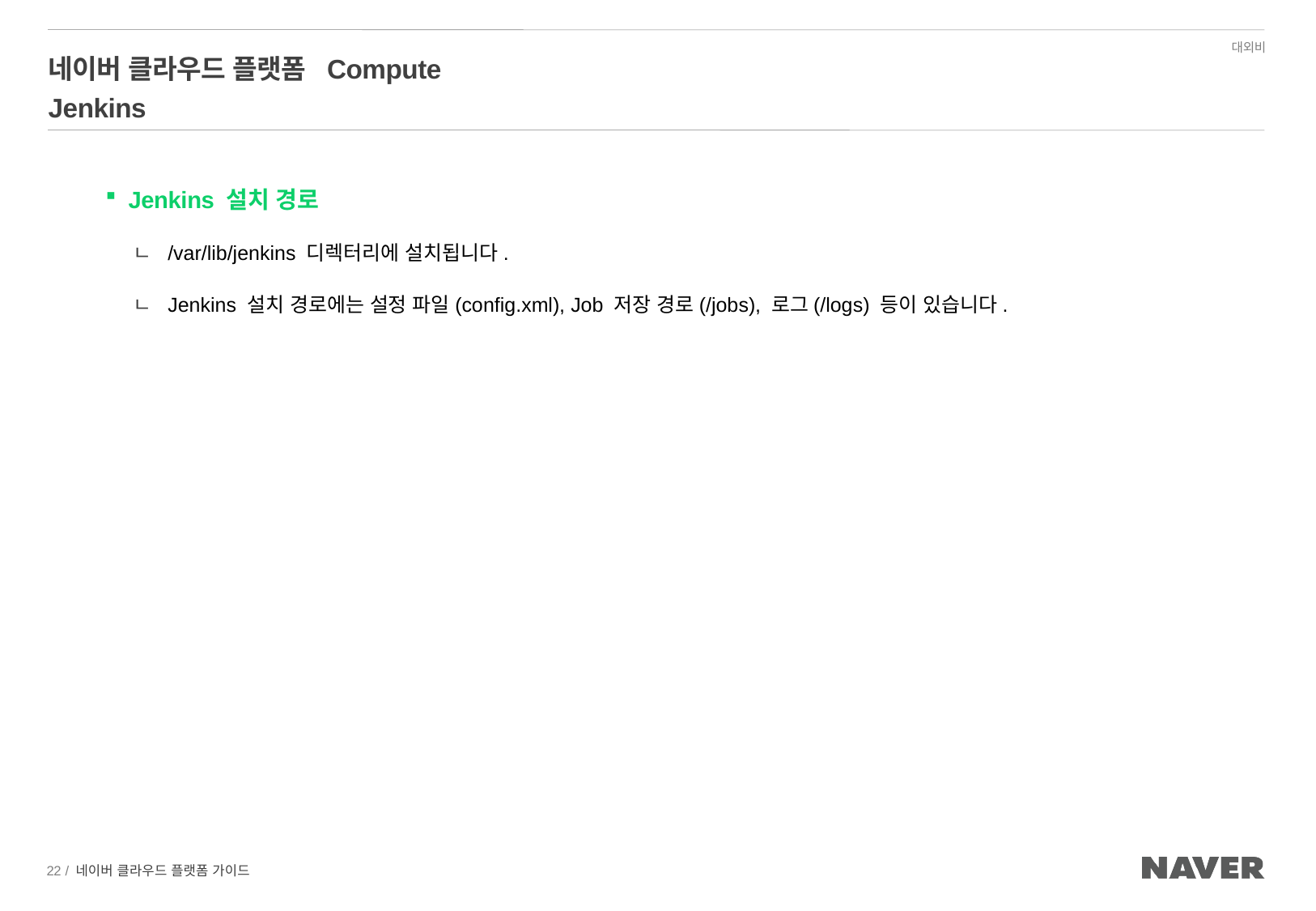

# 네이버 클라우드 플랫폼  Compute Jenkins
Jenkins 설치 경로
    ㄴ  /var/lib/jenkins 디렉터리에 설치됩니다.
    ㄴ  Jenkins 설치 경로에는 설정 파일(config.xml), Job 저장 경로(/jobs), 로그(/logs) 등이 있습니다.